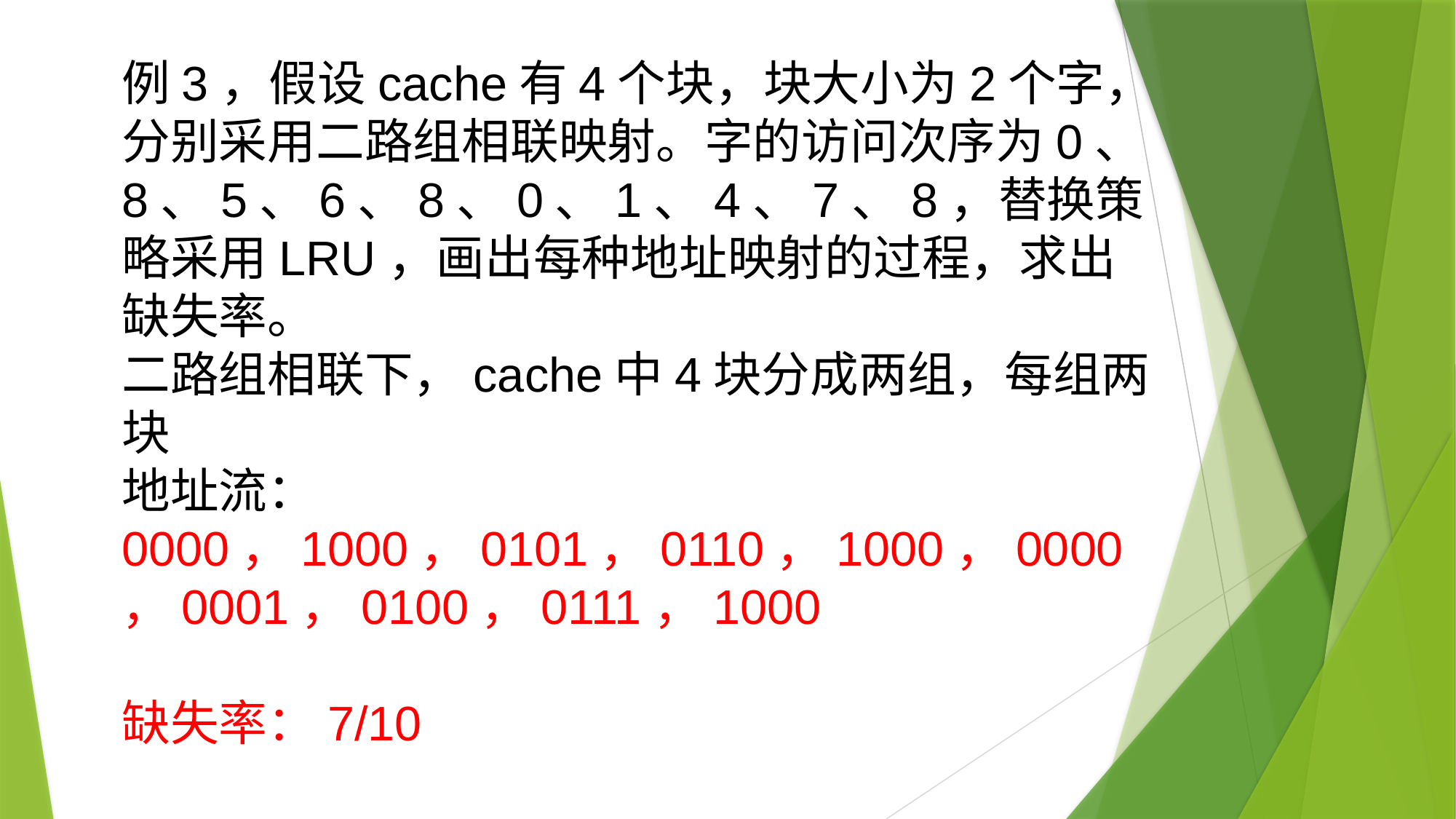

例3，假设cache有4个块，块大小为2个字，分别采用二路组相联映射。字的访问次序为0、8、5、6、8、0、1、4、7、8，替换策略采用LRU，画出每种地址映射的过程，求出缺失率。
二路组相联下，cache中4块分成两组，每组两块
地址流：
0000，1000，0101，0110，1000，0000，0001，0100，0111，1000

缺失率：7/10